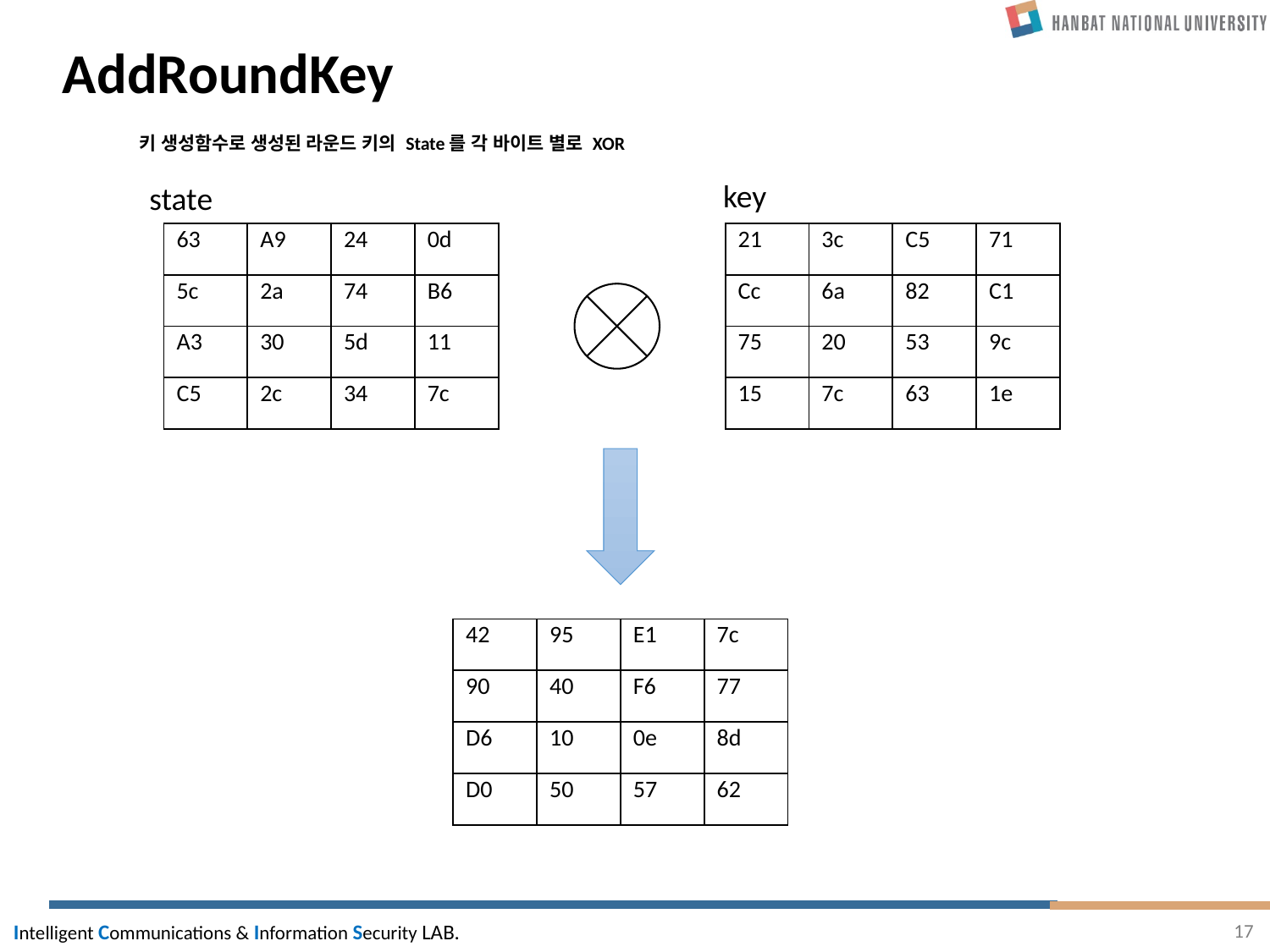

# AddRoundKey
키 생성함수로 생성된 라운드 키의 State를 각 바이트 별로 XOR
key
state
| 63 | A9 | 24 | 0d |
| --- | --- | --- | --- |
| 5c | 2a | 74 | B6 |
| A3 | 30 | 5d | 11 |
| C5 | 2c | 34 | 7c |
| 21 | 3c | C5 | 71 |
| --- | --- | --- | --- |
| Cc | 6a | 82 | C1 |
| 75 | 20 | 53 | 9c |
| 15 | 7c | 63 | 1e |

| 42 | 95 | E1 | 7c |
| --- | --- | --- | --- |
| 90 | 40 | F6 | 77 |
| D6 | 10 | 0e | 8d |
| D0 | 50 | 57 | 62 |
17